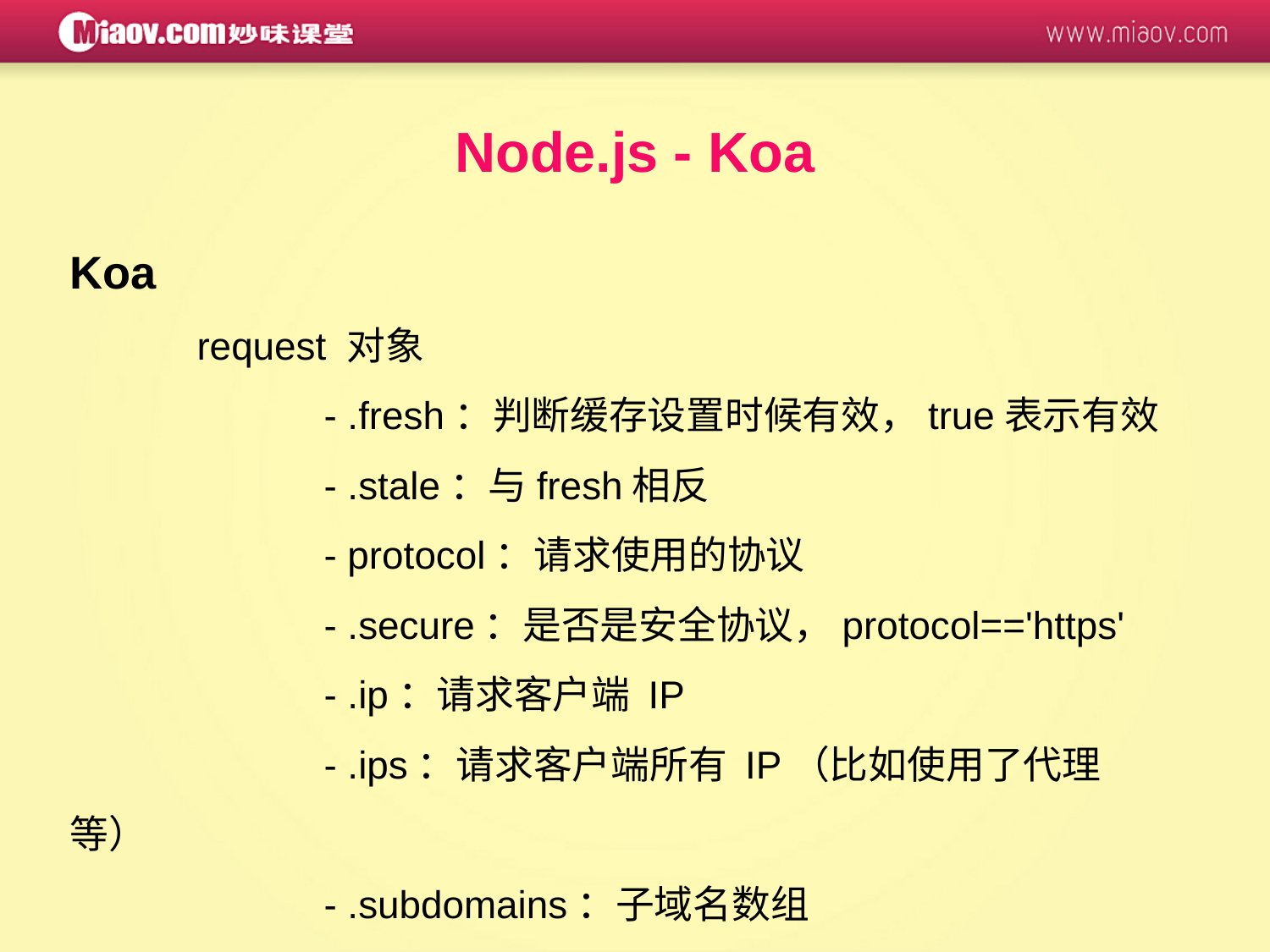

Node.js - Koa
Koa
	request 对象
		- .fresh：判断缓存设置时候有效，true表示有效
		- .stale：与fresh相反
		- protocol：请求使用的协议
		- .secure：是否是安全协议，protocol=='https'
		- .ip：请求客户端 IP
		- .ips：请求客户端所有 IP（比如使用了代理等）
		- .subdomains：子域名数组
		- .is(types...)：判断提交内容的MIME类型